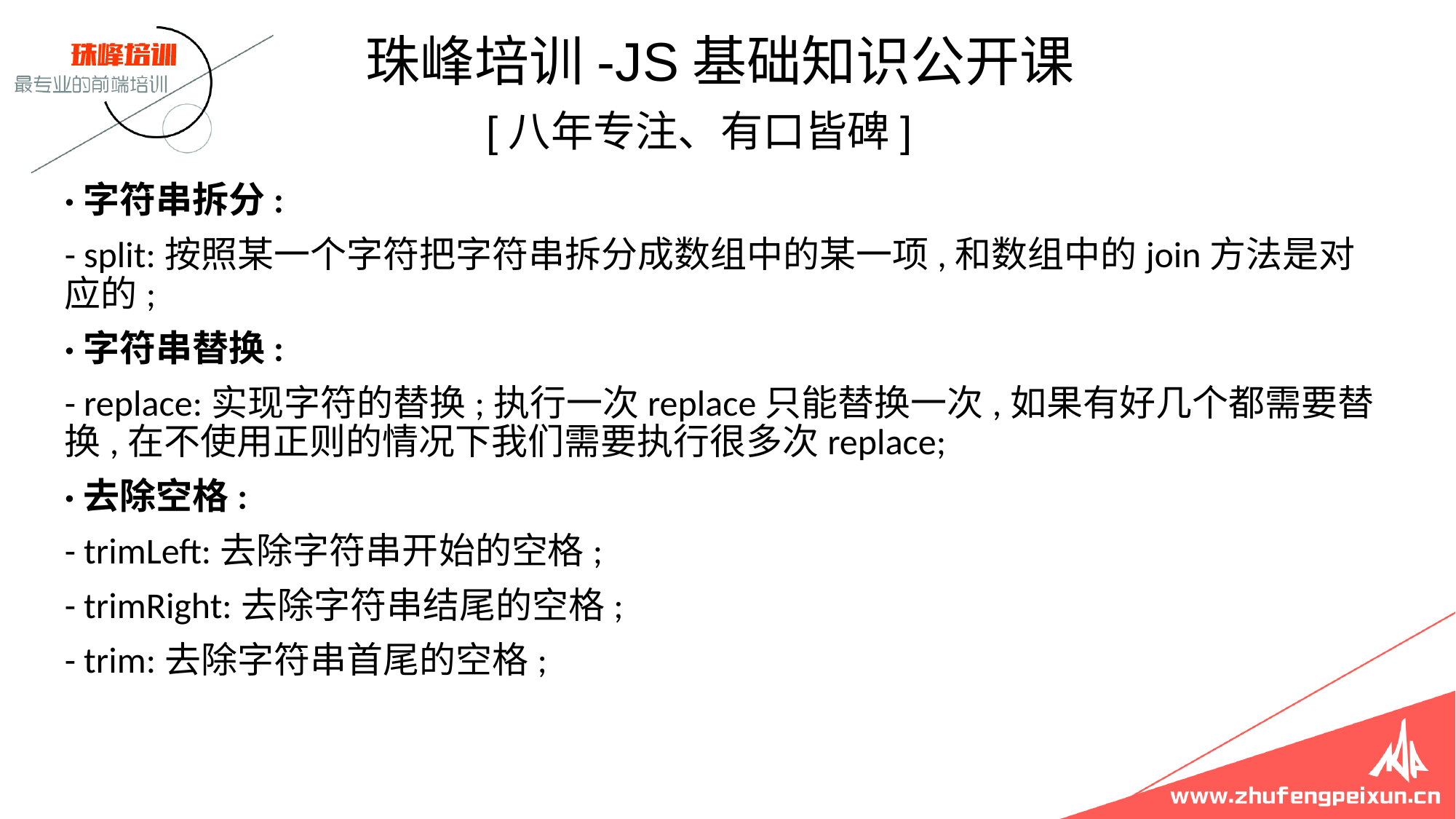

珠峰培训-JS基础知识公开课
        [八年专注、有口皆碑]
·字符串拆分:
- split:按照某一个字符把字符串拆分成数组中的某一项,和数组中的join方法是对应的;
·字符串替换:
- replace:实现字符的替换;执行一次replace只能替换一次,如果有好几个都需要替换,在不使用正则的情况下我们需要执行很多次replace;
·去除空格:
- trimLeft:去除字符串开始的空格;
- trimRight:去除字符串结尾的空格;
- trim:去除字符串首尾的空格;